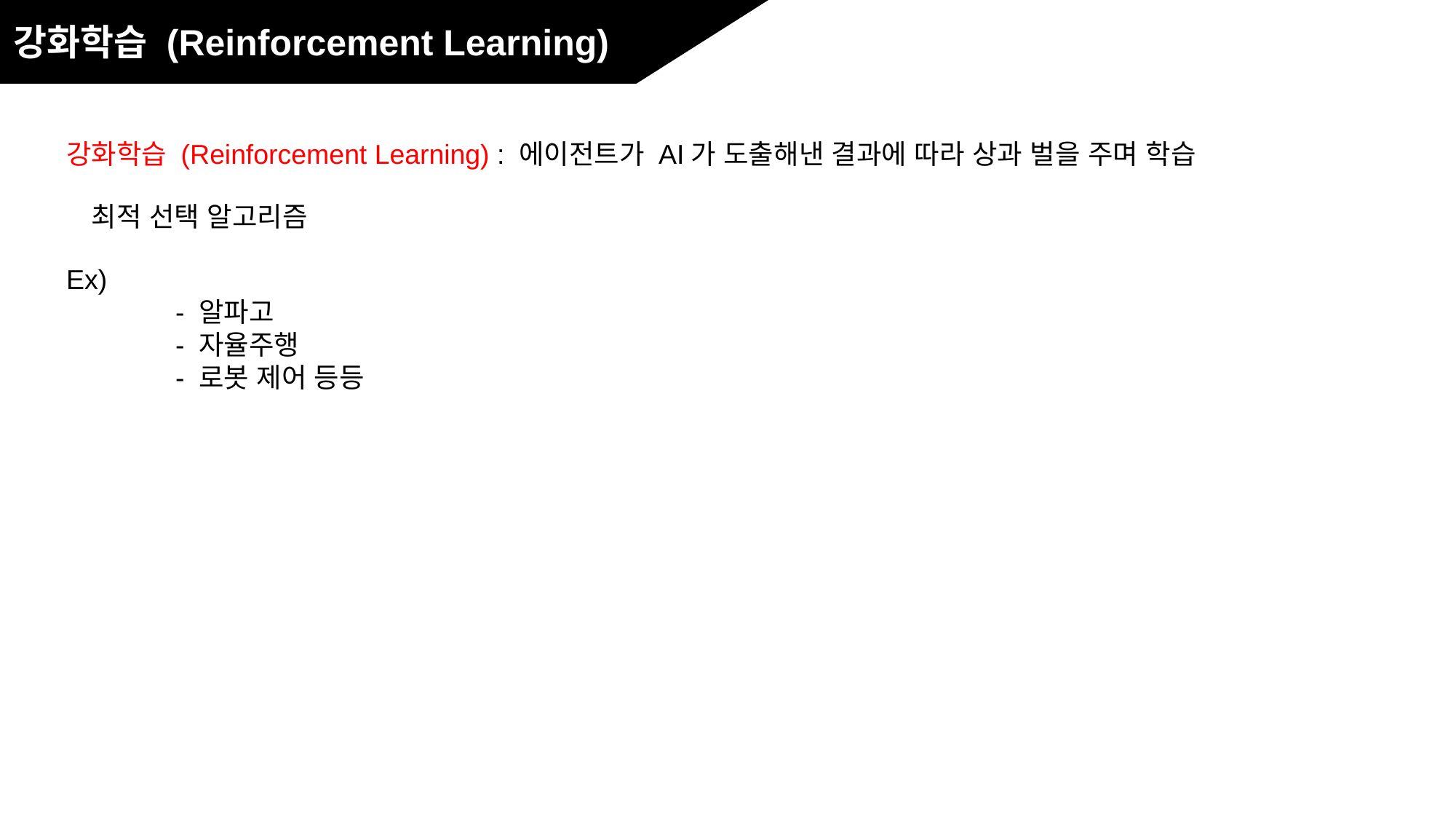

강화학습 (Reinforcement Learning)
강화학습 (Reinforcement Learning) : 에이전트가 AI가 도출해낸 결과에 따라 상과 벌을 주며 학습
최적 선택 알고리즘
Ex)
	- 알파고
	- 자율주행
	- 로봇 제어 등등